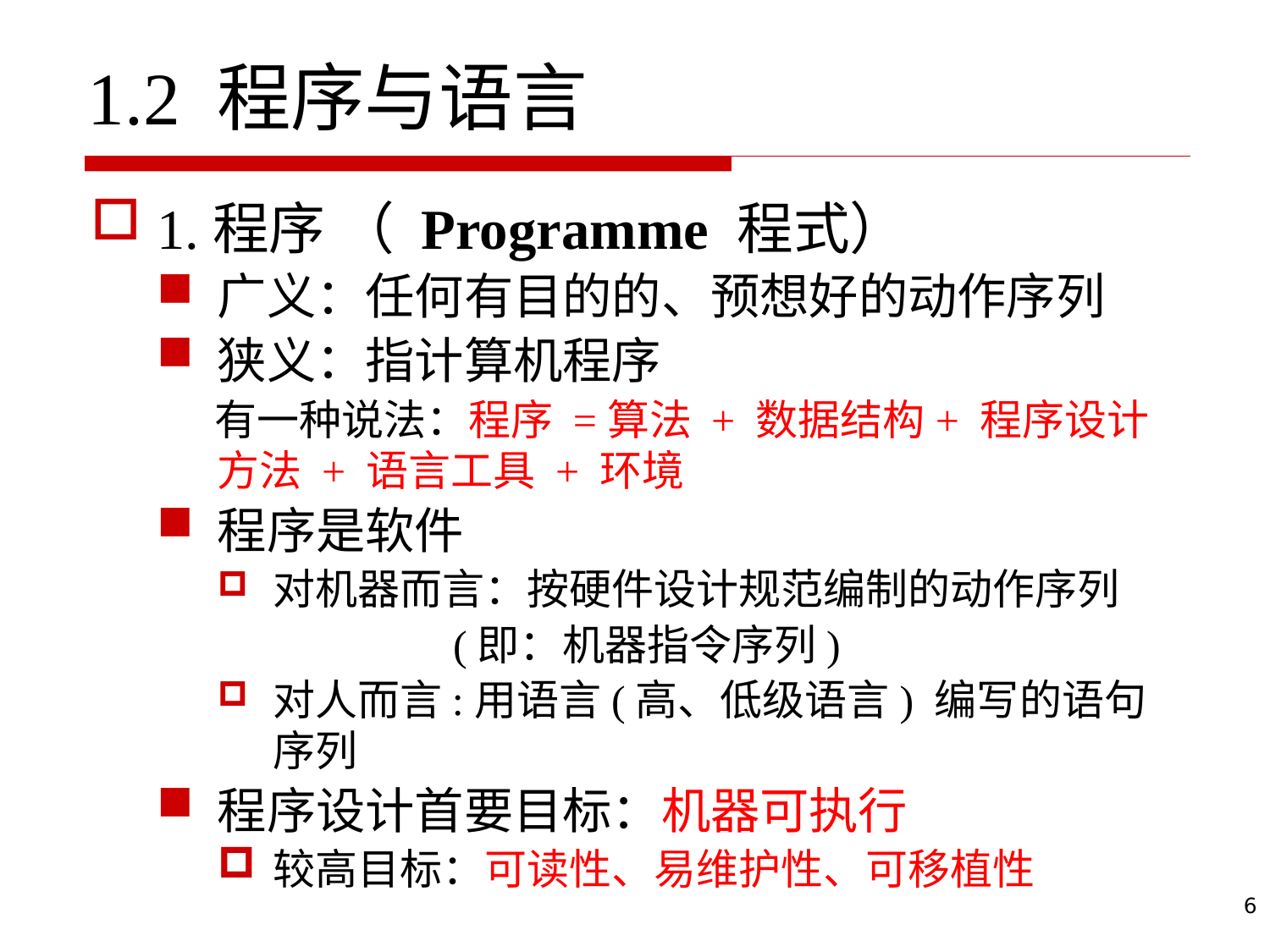

# 1.2 程序与语言
1.程序 （ Programme 程式）
广义：任何有目的的、预想好的动作序列
狭义：指计算机程序
     有一种说法：程序 =算法 + 数据结构+ 程序设计方法 + 语言工具 + 环境
程序是软件
对机器而言：按硬件设计规范编制的动作序列
                            (即：机器指令序列)
对人而言:用语言(高、低级语言) 编写的语句序列
程序设计首要目标：机器可执行
较高目标：可读性、易维护性、可移植性
6